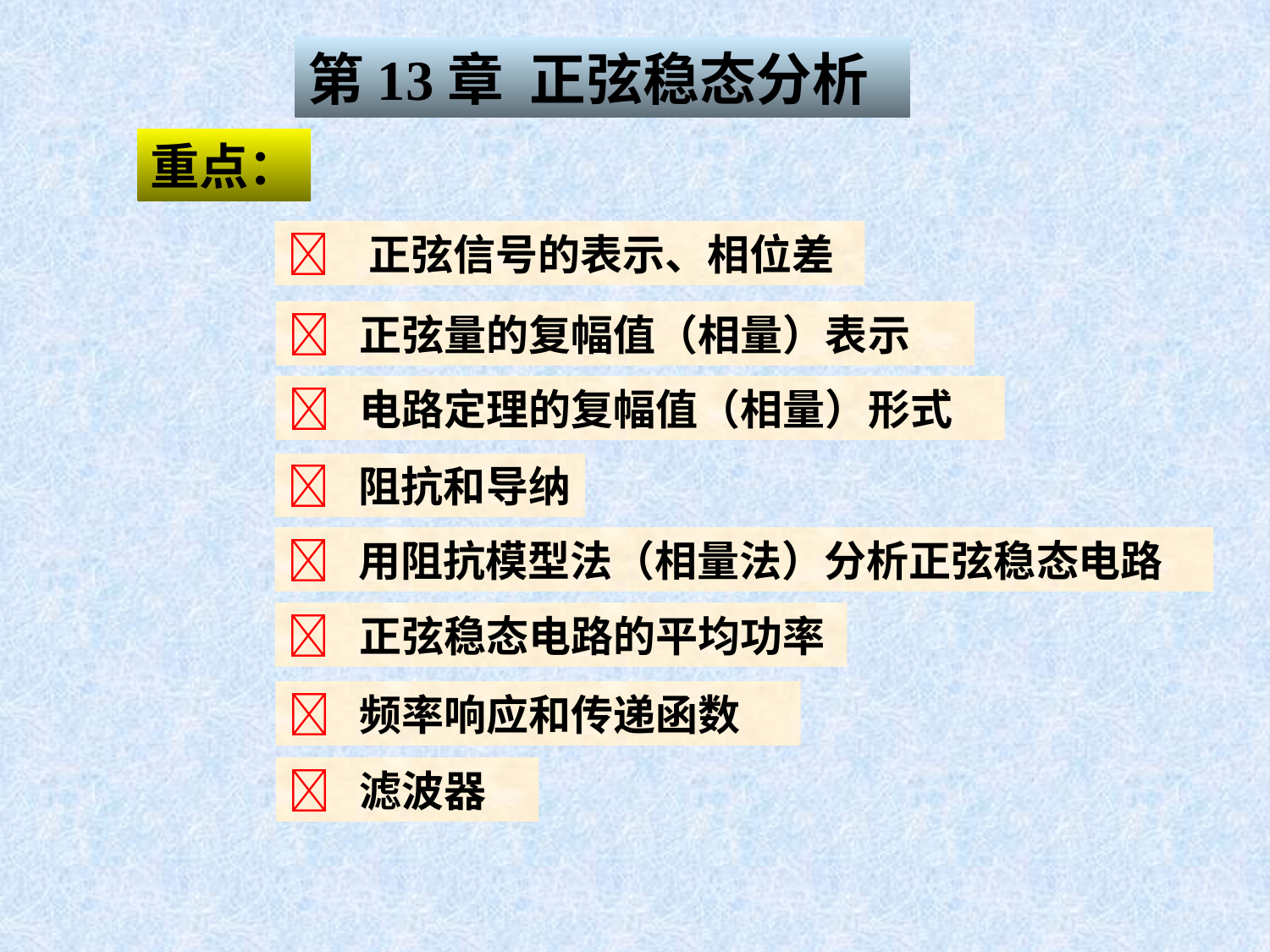

第13章  正弦稳态分析
重点：
•   正弦信号的表示、相位差
•  正弦量的复幅值（相量）表示
•  电路定理的复幅值（相量）形式
•  阻抗和导纳
•  用阻抗模型法（相量法）分析正弦稳态电路
•  正弦稳态电路的平均功率
•  频率响应和传递函数
•  滤波器